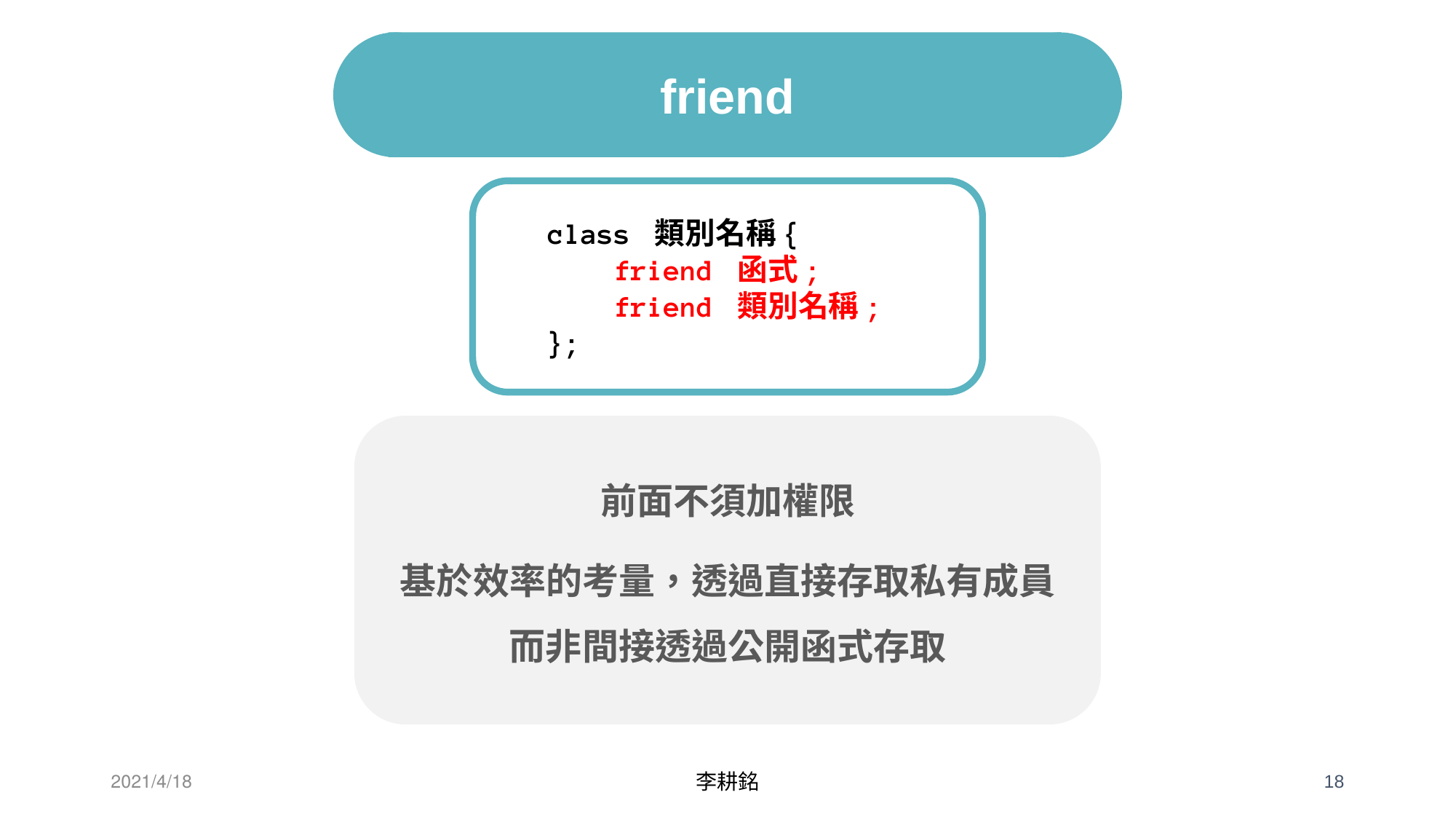

# friend
class 類別名稱{
    friend 函式;
    friend 類別名稱;
};

前面不須加權限
基於效率的考量，透過直接存取私有成員而非間接透過公開函式存取
2021/4/18
李耕銘
 18